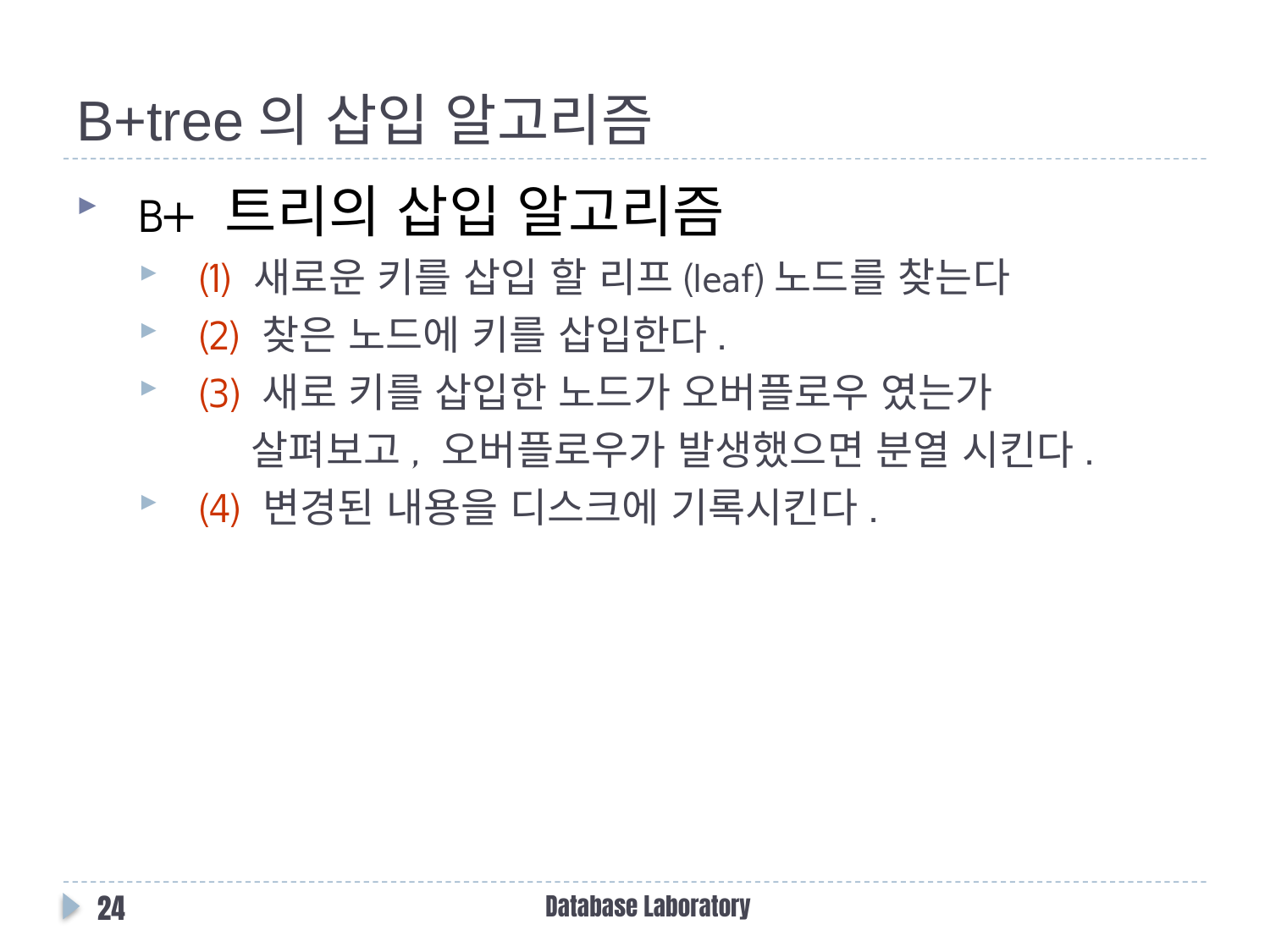

# B+tree의 삽입 알고리즘
B+ 트리의 삽입 알고리즘
(1) 새로운 키를 삽입 할 리프(leaf)노드를 찾는다
(2) 찾은 노드에 키를 삽입한다.
(3) 새로 키를 삽입한 노드가 오버플로우 였는가
         살펴보고, 오버플로우가 발생했으면 분열 시킨다.
(4) 변경된 내용을 디스크에 기록시킨다.